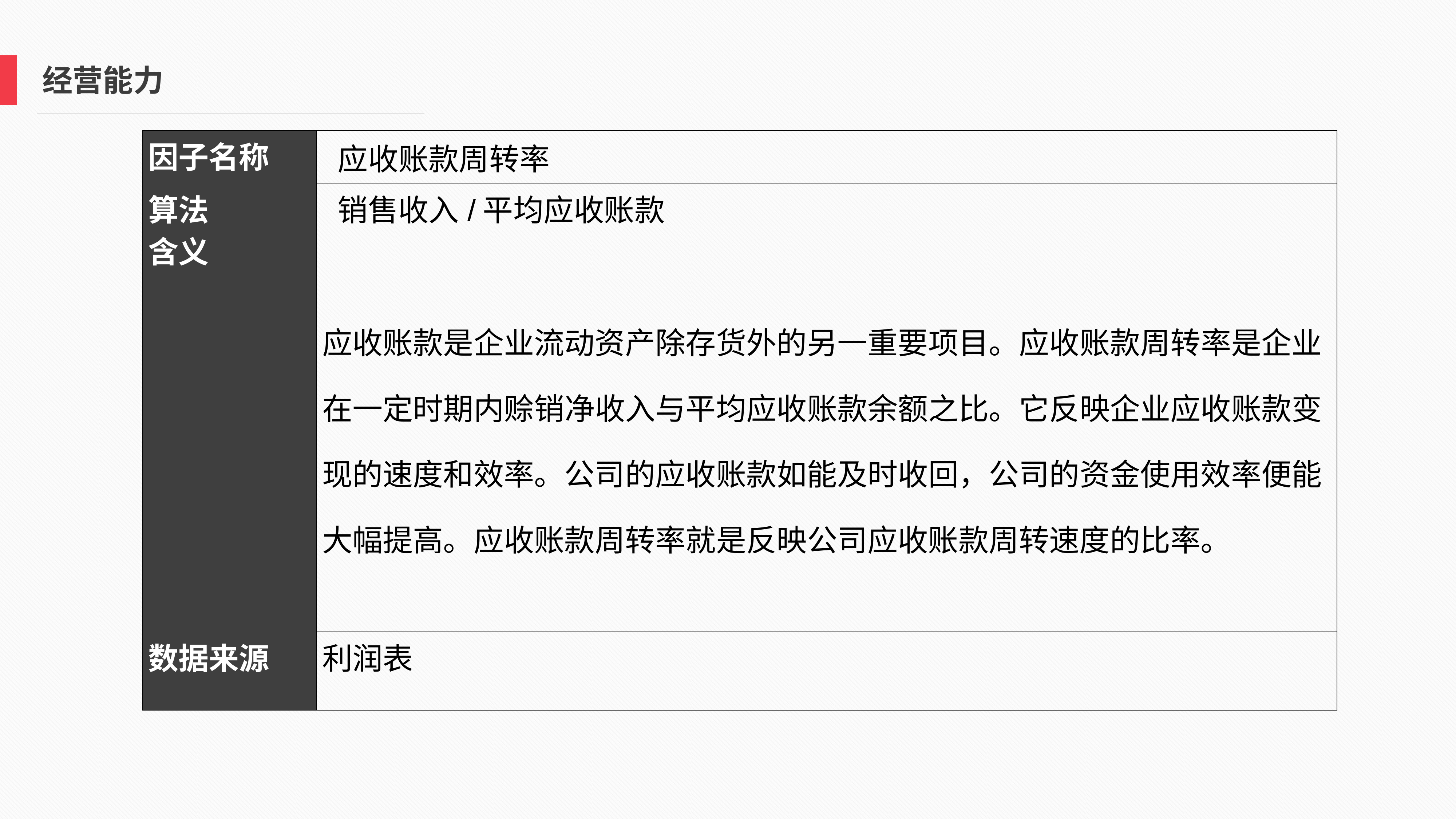

经营能力
| 因子名称 | 应收账款周转率 |
| --- | --- |
| 算法 | 销售收入/平均应收账款 |
| 含义 | 应收账款是企业流动资产除存货外的另一重要项目。应收账款周转率是企业在一定时期内赊销净收入与平均应收账款余额之比。它反映企业应收账款变现的速度和效率。公司的应收账款如能及时收回，公司的资金使用效率便能大幅提高。应收账款周转率就是反映公司应收账款周转速度的比率。 |
| 数据来源 | 利润表 |